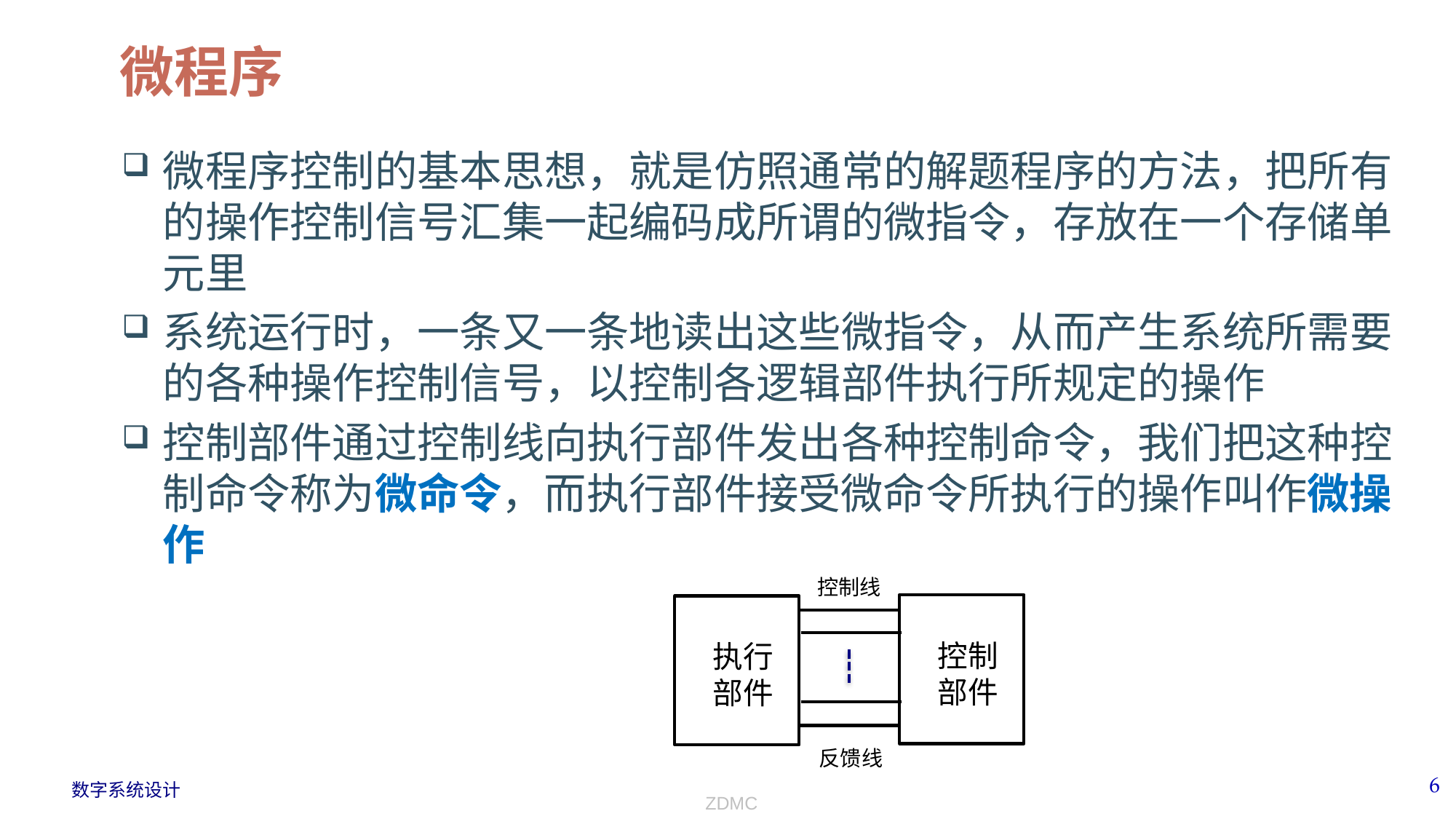

# 微程序
微程序控制的基本思想，就是仿照通常的解题程序的方法，把所有的操作控制信号汇集一起编码成所谓的微指令，存放在一个存储单元里
系统运行时，一条又一条地读出这些微指令，从而产生系统所需要的各种操作控制信号，以控制各逻辑部件执行所规定的操作
控制部件通过控制线向执行部件发出各种控制命令，我们把这种控制命令称为微命令，而执行部件接受微命令所执行的操作叫作微操作
控制线

   控制
   部件

   执行
   部件
反馈线
ZDMC
6